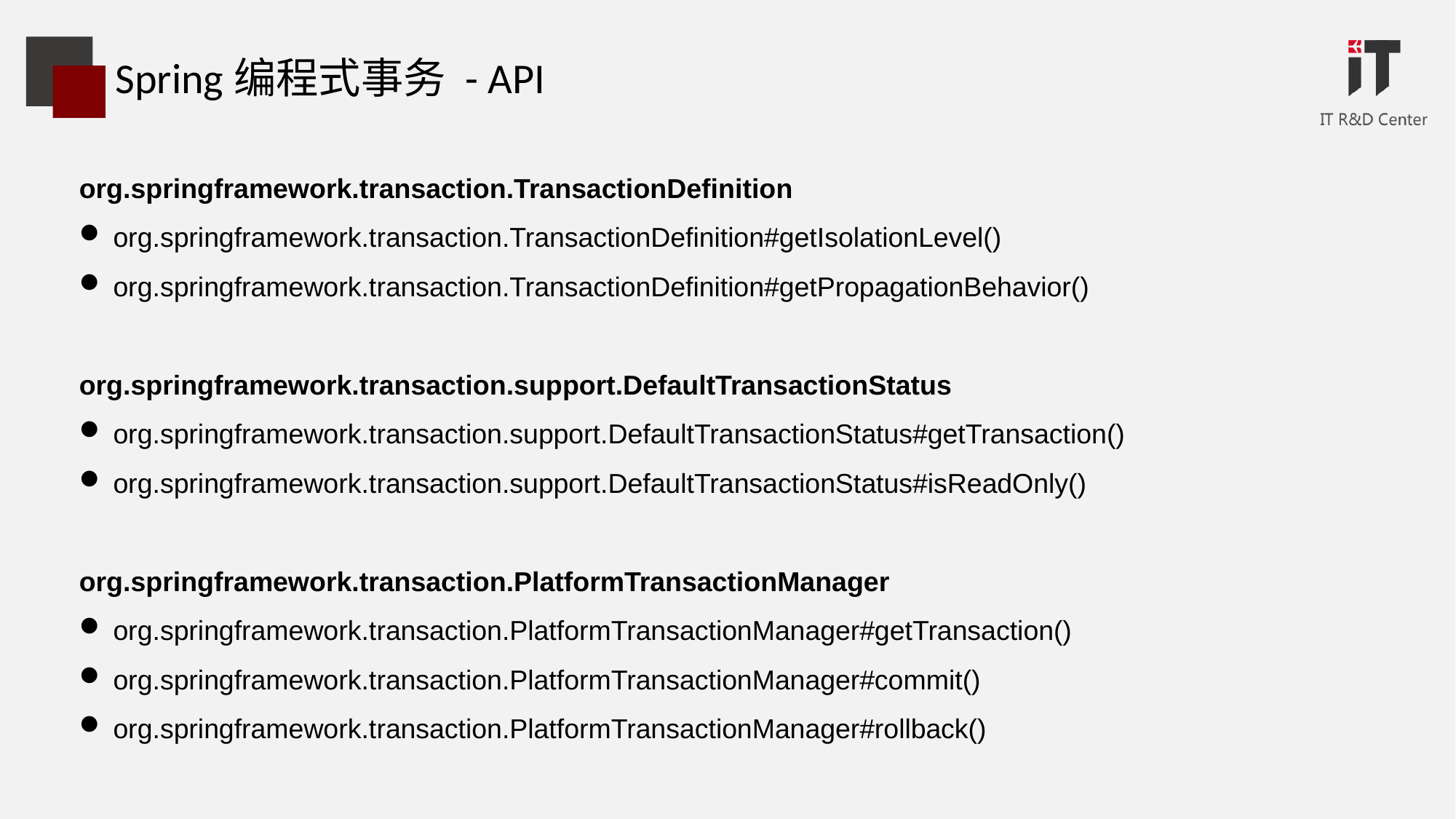

# Spring编程式事务 - API
org.springframework.transaction.TransactionDefinition
org.springframework.transaction.TransactionDefinition#getIsolationLevel()
org.springframework.transaction.TransactionDefinition#getPropagationBehavior()

org.springframework.transaction.support.DefaultTransactionStatus
org.springframework.transaction.support.DefaultTransactionStatus#getTransaction()
org.springframework.transaction.support.DefaultTransactionStatus#isReadOnly()

org.springframework.transaction.PlatformTransactionManager
org.springframework.transaction.PlatformTransactionManager#getTransaction()
org.springframework.transaction.PlatformTransactionManager#commit()
org.springframework.transaction.PlatformTransactionManager#rollback()